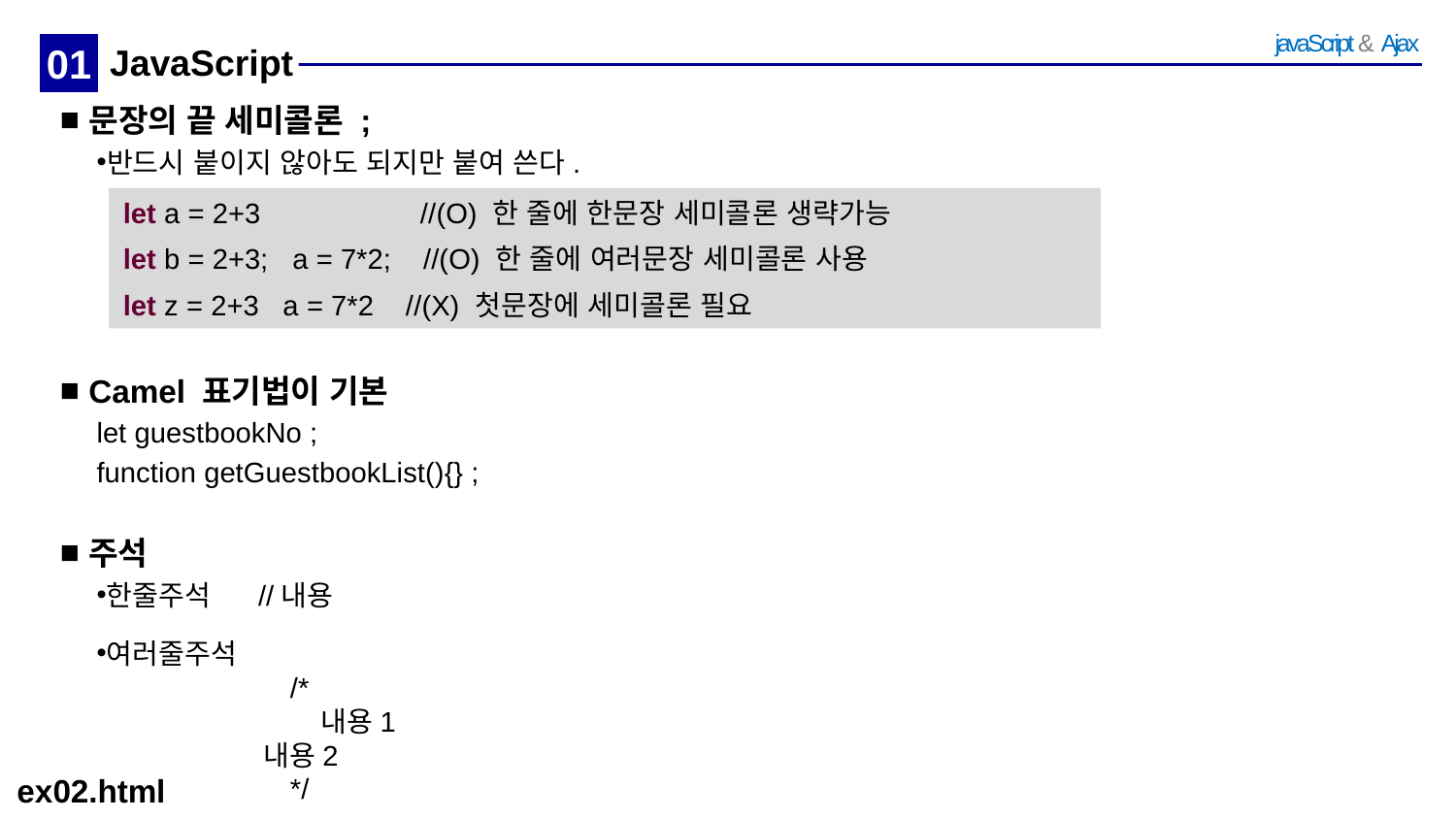

01
# JavaScript
문장의 끝 세미콜론 ;
반드시 붙이지 않아도 되지만 붙여 쓴다.
let a = 2+3                    //(O) 한 줄에 한문장 세미콜론 생략가능
let b = 2+3;   a = 7*2;    //(O) 한 줄에 여러문장 세미콜론 사용
let z = 2+3   a = 7*2    //(X) 첫문장에 세미콜론 필요
Camel 표기법이 기본
let guestbookNo ;
function getGuestbookList(){} ;
주석
한줄주석     //내용
여러줄주석
	      /*
	         내용1
                    내용2
	      */
ex02.html